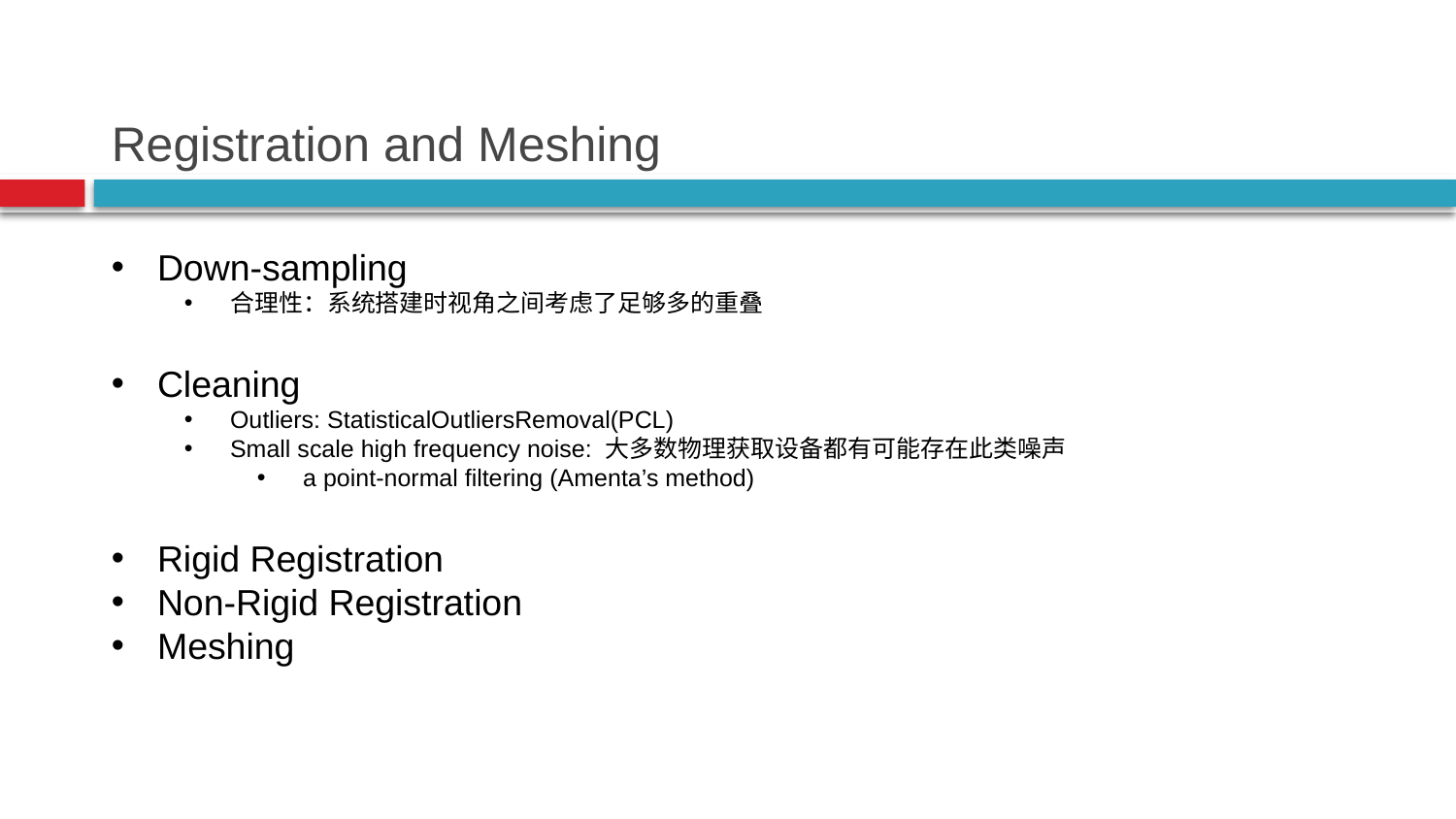

# Registration and Meshing
Down-sampling
合理性：系统搭建时视角之间考虑了足够多的重叠

Cleaning
Outliers: StatisticalOutliersRemoval(PCL)
Small scale high frequency noise: 大多数物理获取设备都有可能存在此类噪声
a point-normal filtering (Amenta’s method)

Rigid Registration
Non-Rigid Registration
Meshing